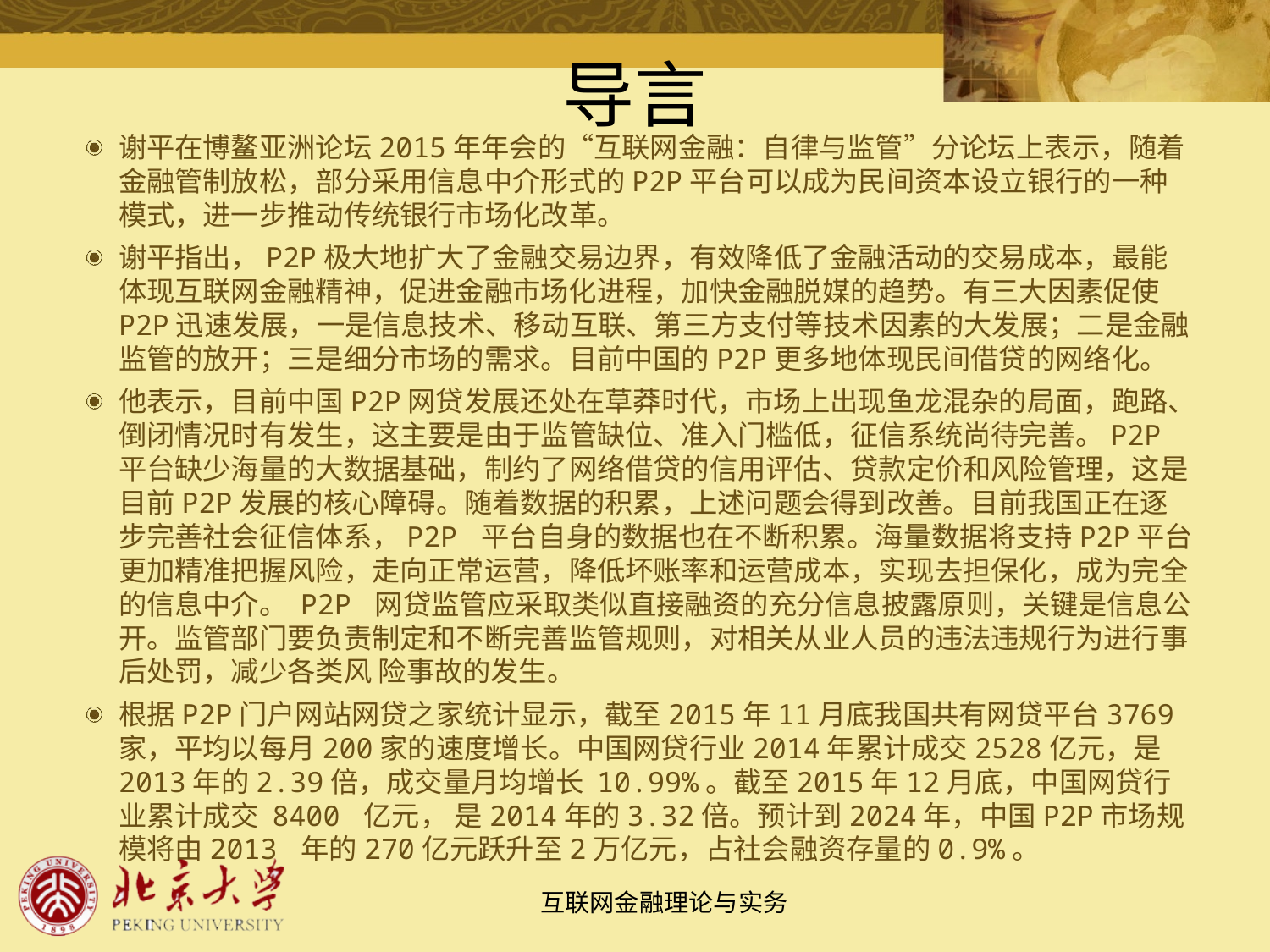

# 导言
谢平在博鳌亚洲论坛2015年年会的“互联网金融：自律与监管”分论坛上表示，随着金融管制放松，部分采用信息中介形式的P2P平台可以成为民间资本设立银行的一种模式，进一步推动传统银行市场化改革。
谢平指出，P2P极大地扩大了金融交易边界，有效降低了金融活动的交易成本，最能体现互联网金融精神，促进金融市场化进程，加快金融脱媒的趋势。有三大因素促使P2P迅速发展，一是信息技术、移动互联、第三方支付等技术因素的大发展；二是金融监管的放开；三是细分市场的需求。目前中国的P2P更多地体现民间借贷的网络化。
他表示，目前中国P2P网贷发展还处在草莽时代，市场上出现鱼龙混杂的局面，跑路、倒闭情况时有发生，这主要是由于监管缺位、准入门槛低，征信系统尚待完善。P2P平台缺少海量的大数据基础，制约了网络借贷的信用评估、贷款定价和风险管理，这是目前P2P发展的核心障碍。随着数据的积累，上述问题会得到改善。目前我国正在逐步完善社会征信体系，P2P 平台自身的数据也在不断积累。海量数据将支持P2P平台更加精准把握风险，走向正常运营，降低坏账率和运营成本，实现去担保化，成为完全的信息中介。 P2P 网贷监管应采取类似直接融资的充分信息披露原则，关键是信息公开。监管部门要负责制定和不断完善监管规则，对相关从业人员的违法违规行为进行事后处罚，减少各类风 险事故的发生。
根据P2P门户网站网贷之家统计显示，截至2015年11月底我国共有网贷平台3769家，平均以每月200家的速度增长。中国网贷行业2014年累计成交2528亿元，是2013年的2.39倍，成交量月均增长 10.99%。截至2015年12月底，中国网贷行业累计成交 8400 亿元， 是2014年的3.32倍。预计到2024年，中国P2P市场规模将由2013 年的270亿元跃升至2万亿元，占社会融资存量的0.9%。